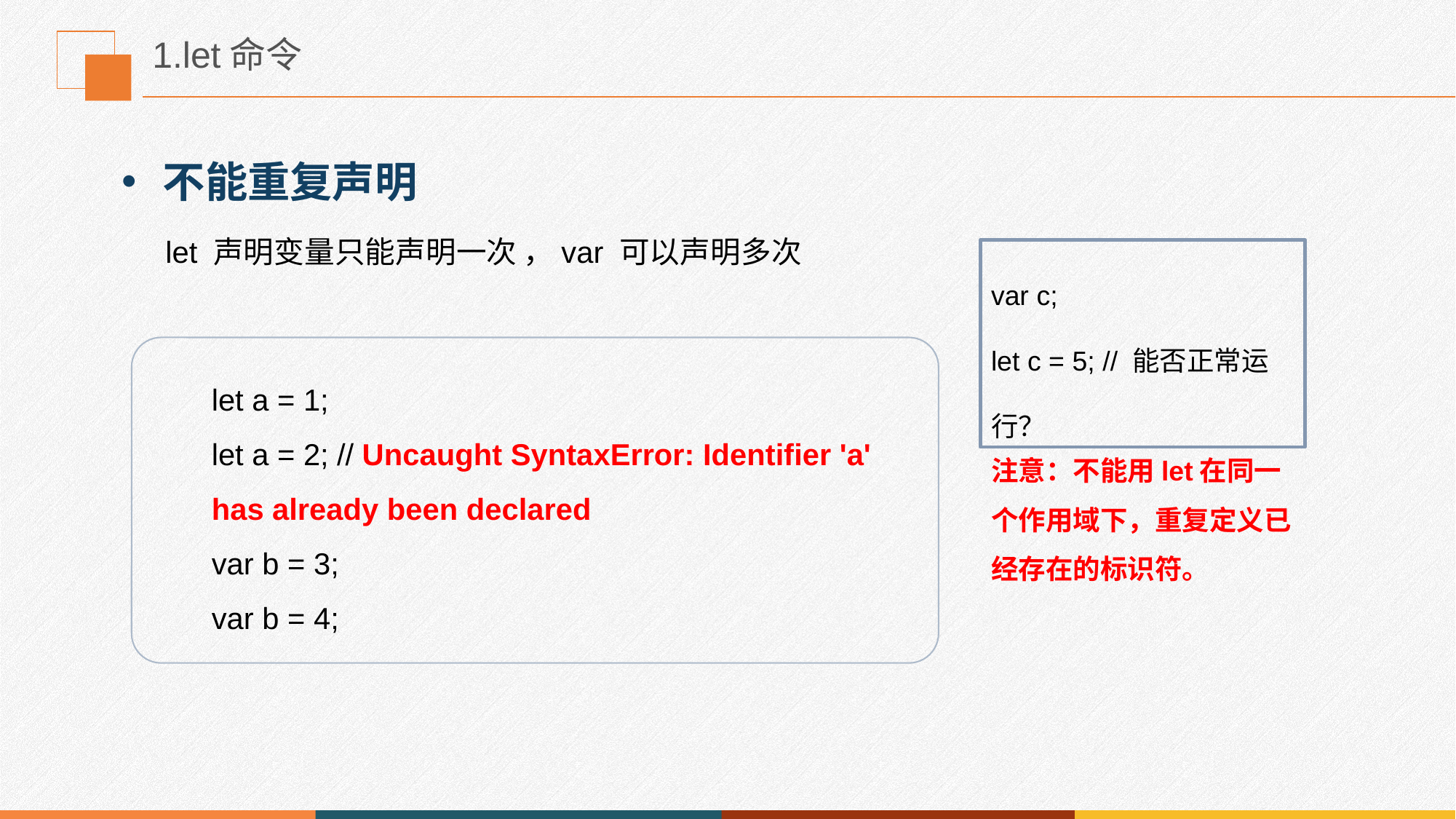

# 1.let命令
不能重复声明
let 声明变量只能声明一次 ，var 可以声明多次
var c;
let c = 5; // 能否正常运行？

let a = 1;
let a = 2; // Uncaught SyntaxError: Identifier 'a' has already been declared
var b = 3;
var b = 4;
注意：不能用let在同一个作用域下，重复定义已经存在的标识符。